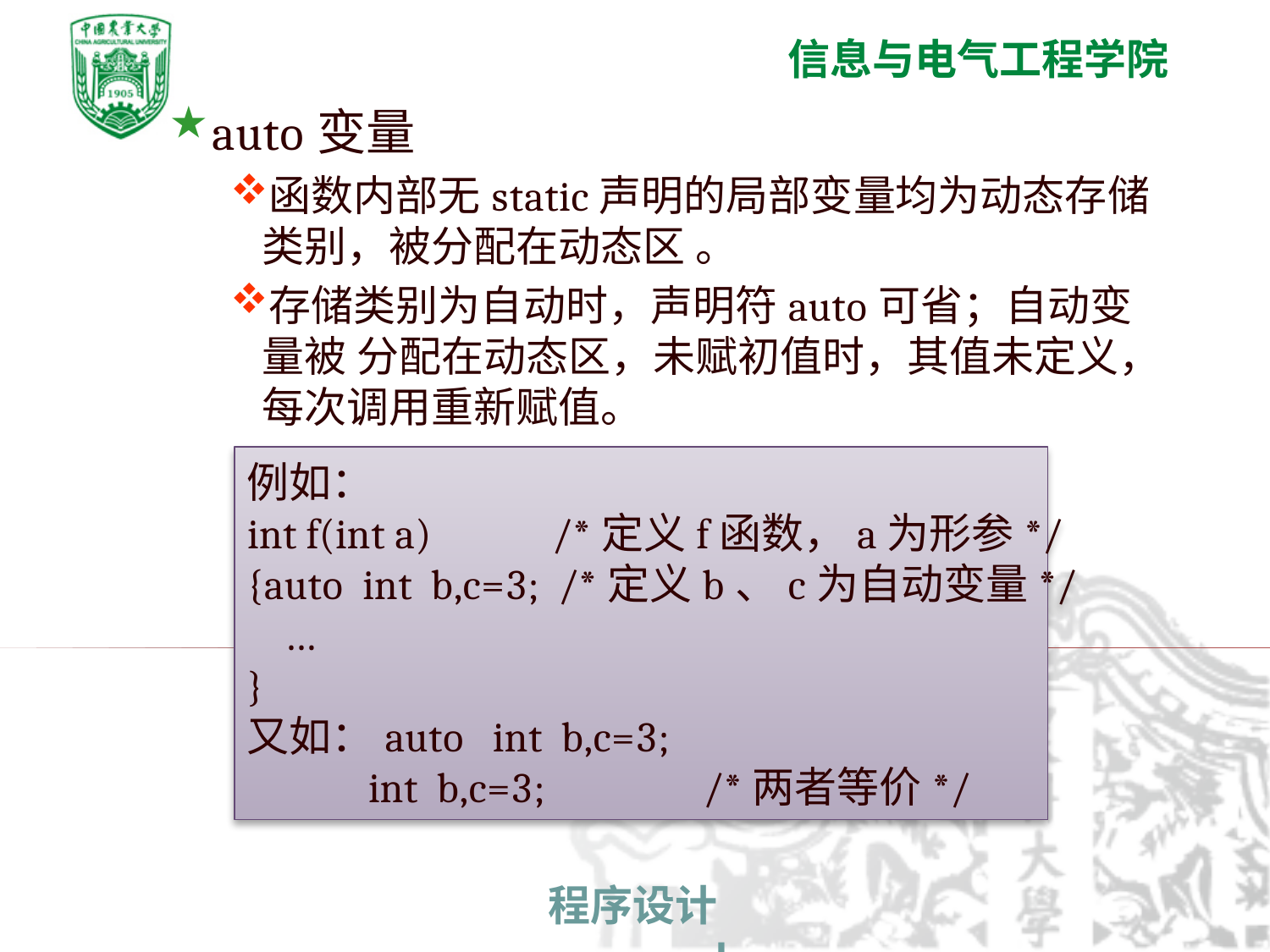

auto变量
函数内部无static声明的局部变量均为动态存储类别，被分配在动态区 。
存储类别为自动时，声明符auto可省；自动变量被 分配在动态区，未赋初值时，其值未定义，每次调用重新赋值。
例如：
int f(int a)             /*定义f函数，a为形参*/
{auto  int  b,c=3;  /*定义b、c为自动变量*/
    …
}
又如：auto   int  b,c=3;
             int  b,c=3;                 /*两者等价*/